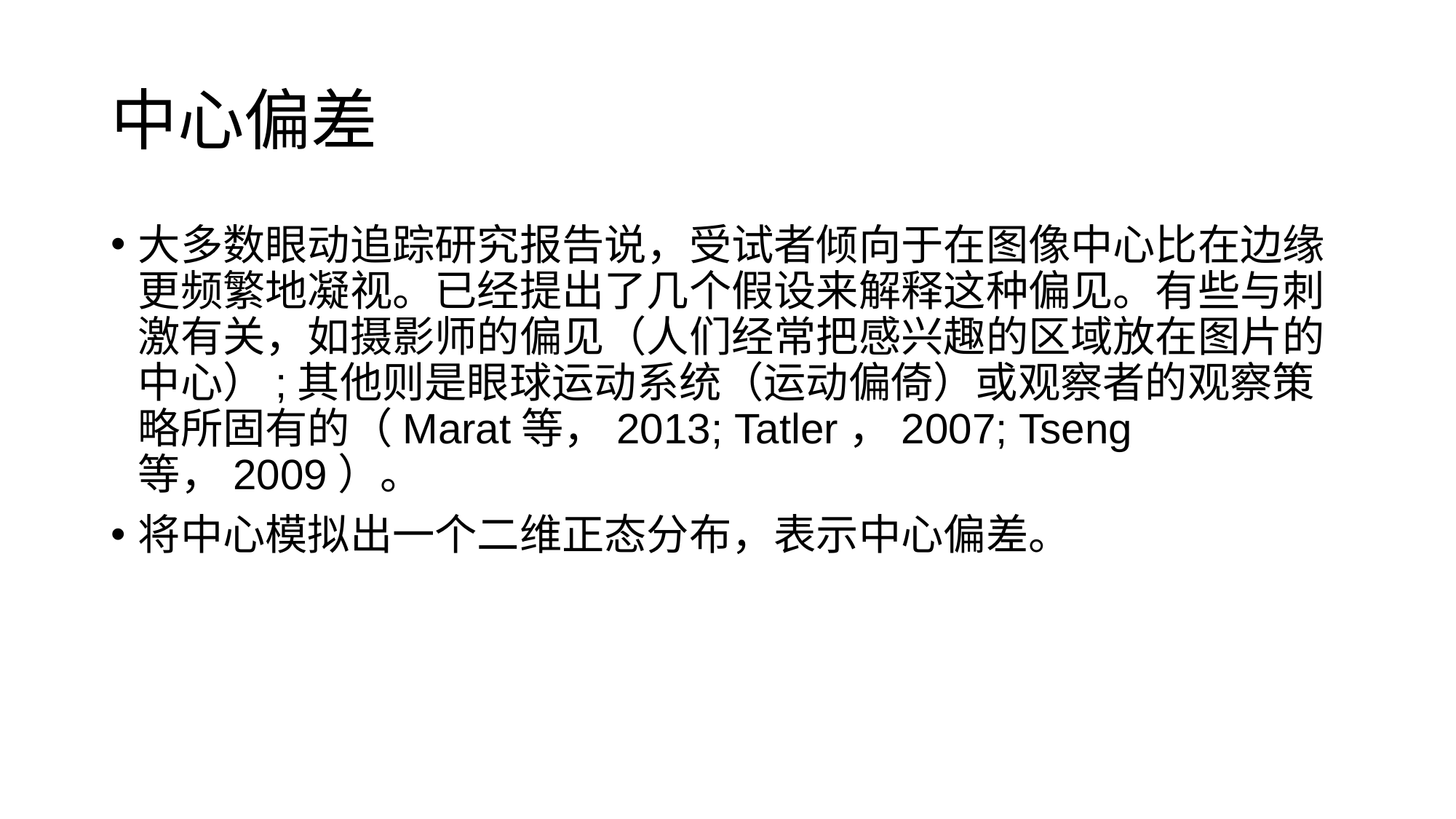

# 中心偏差
大多数眼动追踪研究报告说，受试者倾向于在图像中心比在边缘更频繁地凝视。已经提出了几个假设来解释这种偏见。有些与刺激有关，如摄影师的偏见（人们经常把感兴趣的区域放在图片的中心）;其他则是眼球运动系统（运动偏倚）或观察者的观察策略所固有的（Marat等，2013; Tatler，2007; Tseng等，2009）。
将中心模拟出一个二维正态分布，表示中心偏差。